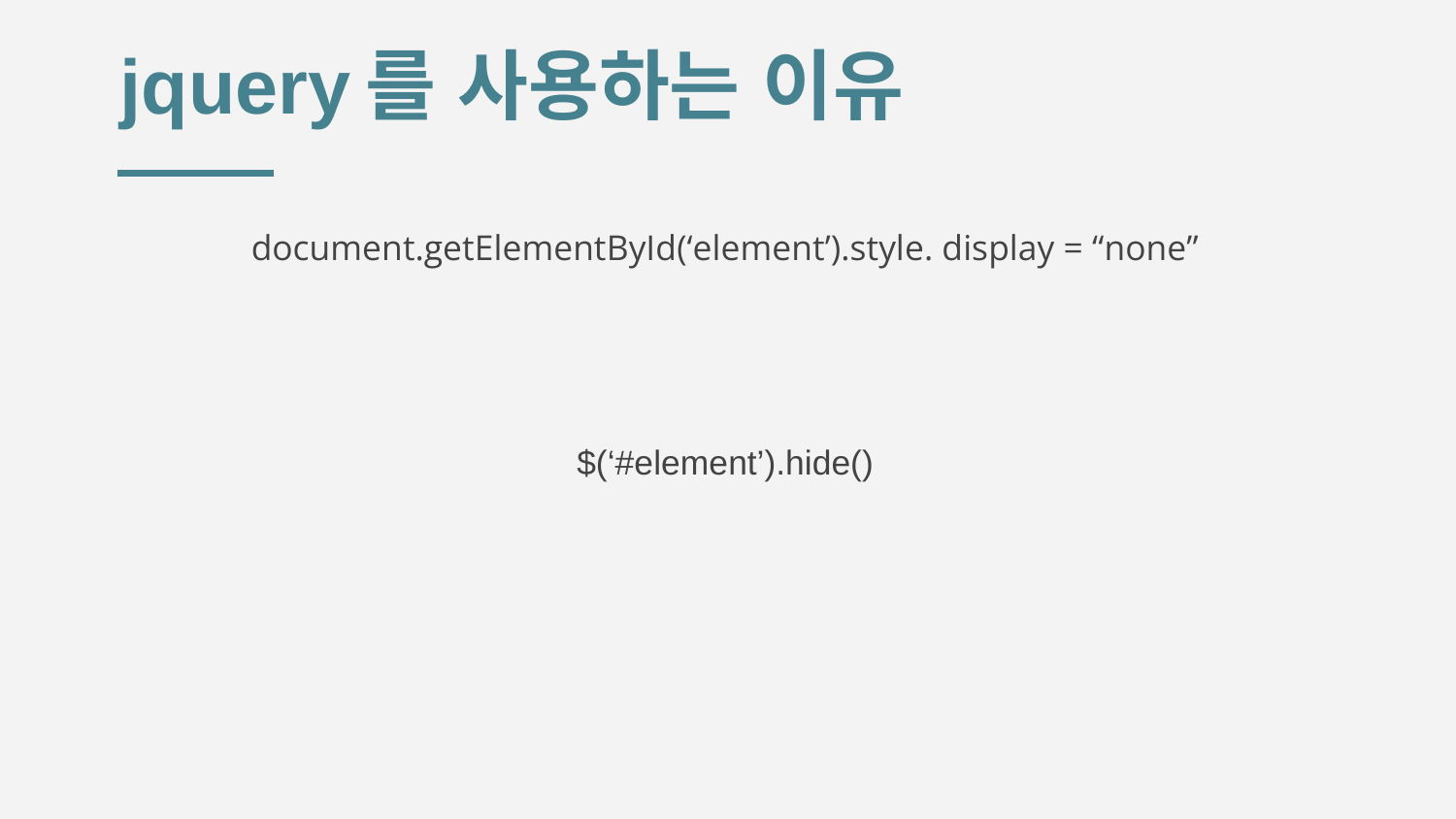

# jquery를 사용하는 이유
document.getElementById(‘element’).style. display = “none”

$(‘#element’).hide()